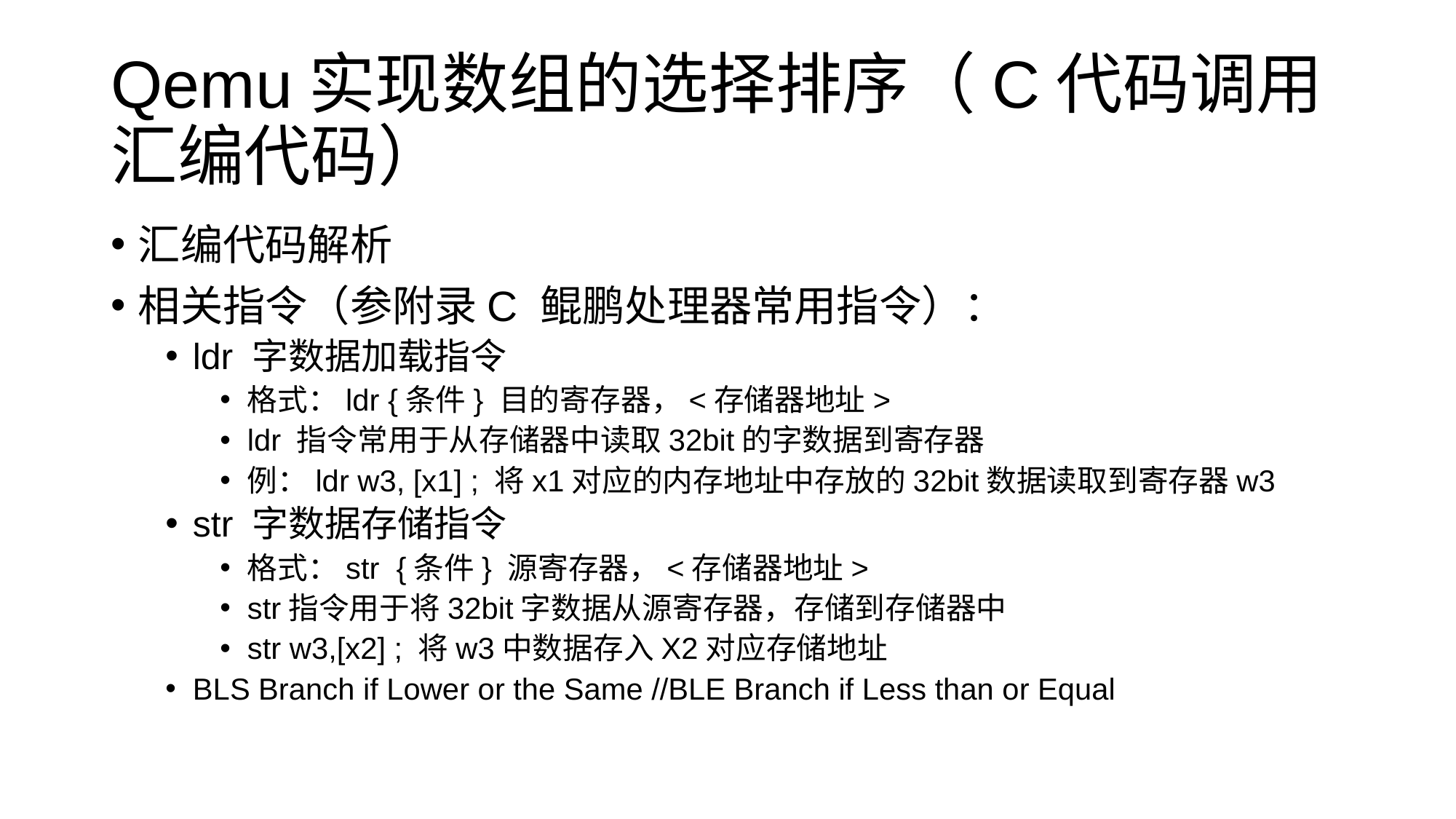

# Qemu实现数组的选择排序（C代码调用汇编代码）
汇编代码解析
相关指令（参附录C 鲲鹏处理器常用指令）：
ldr 字数据加载指令
格式：ldr {条件} 目的寄存器，<存储器地址>
ldr 指令常用于从存储器中读取32bit的字数据到寄存器
例：ldr w3, [x1] ; 将x1对应的内存地址中存放的32bit数据读取到寄存器w3
str 字数据存储指令
格式：str  {条件} 源寄存器，<存储器地址>
str指令用于将32bit字数据从源寄存器，存储到存储器中
str w3,[x2] ; 将w3中数据存入X2对应存储地址
BLS Branch if Lower or the Same //BLE Branch if Less than or Equal